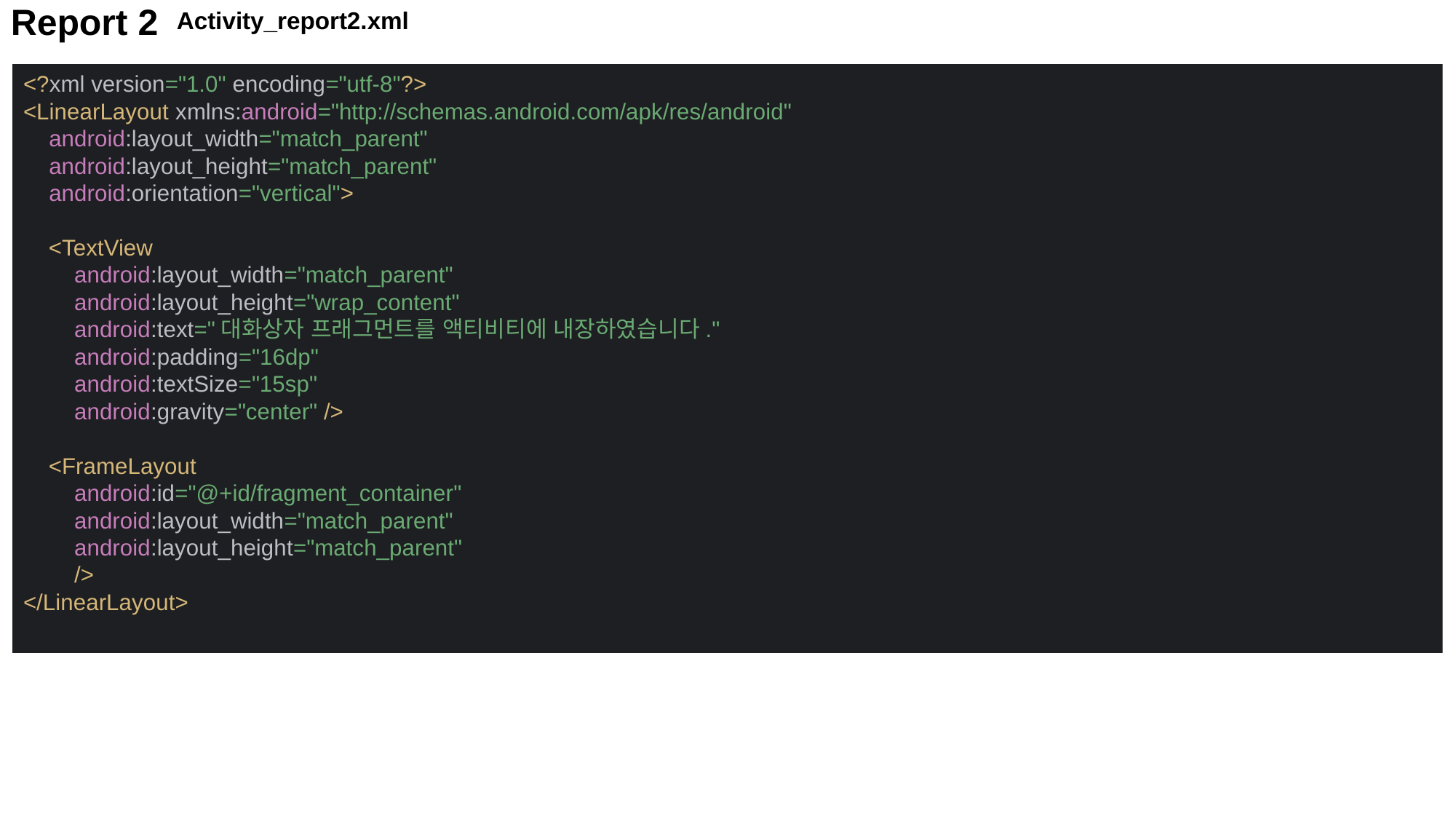

Activity_report2.xml
Report 2
<?xml version="1.0" encoding="utf-8"?>
<LinearLayout xmlns:android="http://schemas.android.com/apk/res/android"
    android:layout_width="match_parent"
    android:layout_height="match_parent"
    android:orientation="vertical">
    <TextView
        android:layout_width="match_parent"
        android:layout_height="wrap_content"
        android:text="대화상자 프래그먼트를 액티비티에 내장하였습니다."
        android:padding="16dp"
        android:textSize="15sp"
        android:gravity="center" />
    <FrameLayout
        android:id="@+id/fragment_container"
        android:layout_width="match_parent"
        android:layout_height="match_parent"
        />
</LinearLayout>